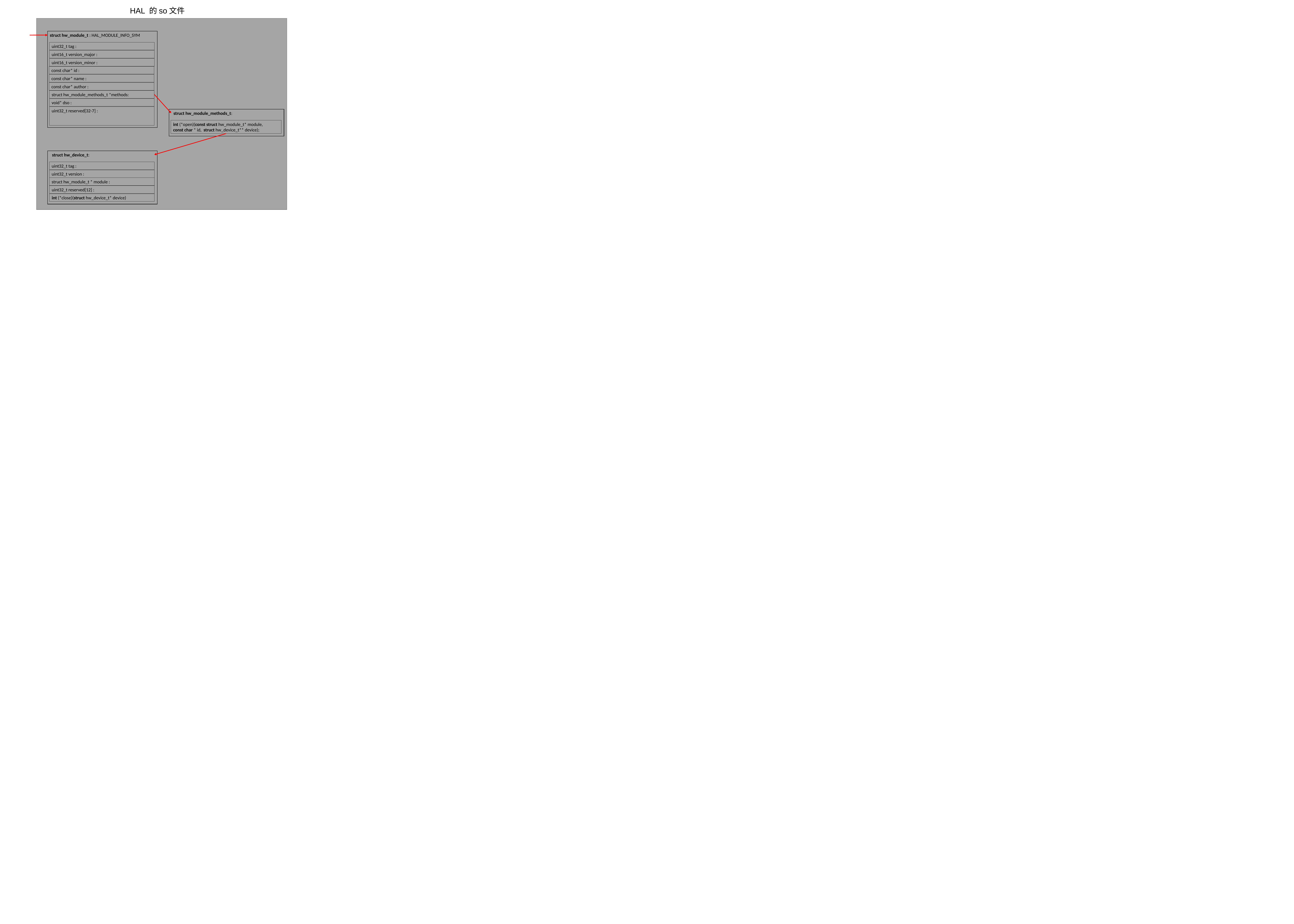

HAL 的so文件

struct hw_module_t : HAL_MODULE_INFO_SYM

uint32_t tag :
uint16_t version_major :
uint16_t version_minor :
const char* id :
const char* name :
const char* author :
struct hw_module_methods_t *methods:
void* dso :
uint32_t reserved[32-7] :

struct hw_module_methods_t:

int (*open)(const struct hw_module_t* module,
const char * id,  struct hw_device_t** device);
struct hw_device_t:

uint32_t tag :
uint32_t version :
struct hw_module_t * module :
uint32_t reserved[12] :
int (*close)(struct hw_device_t* device)